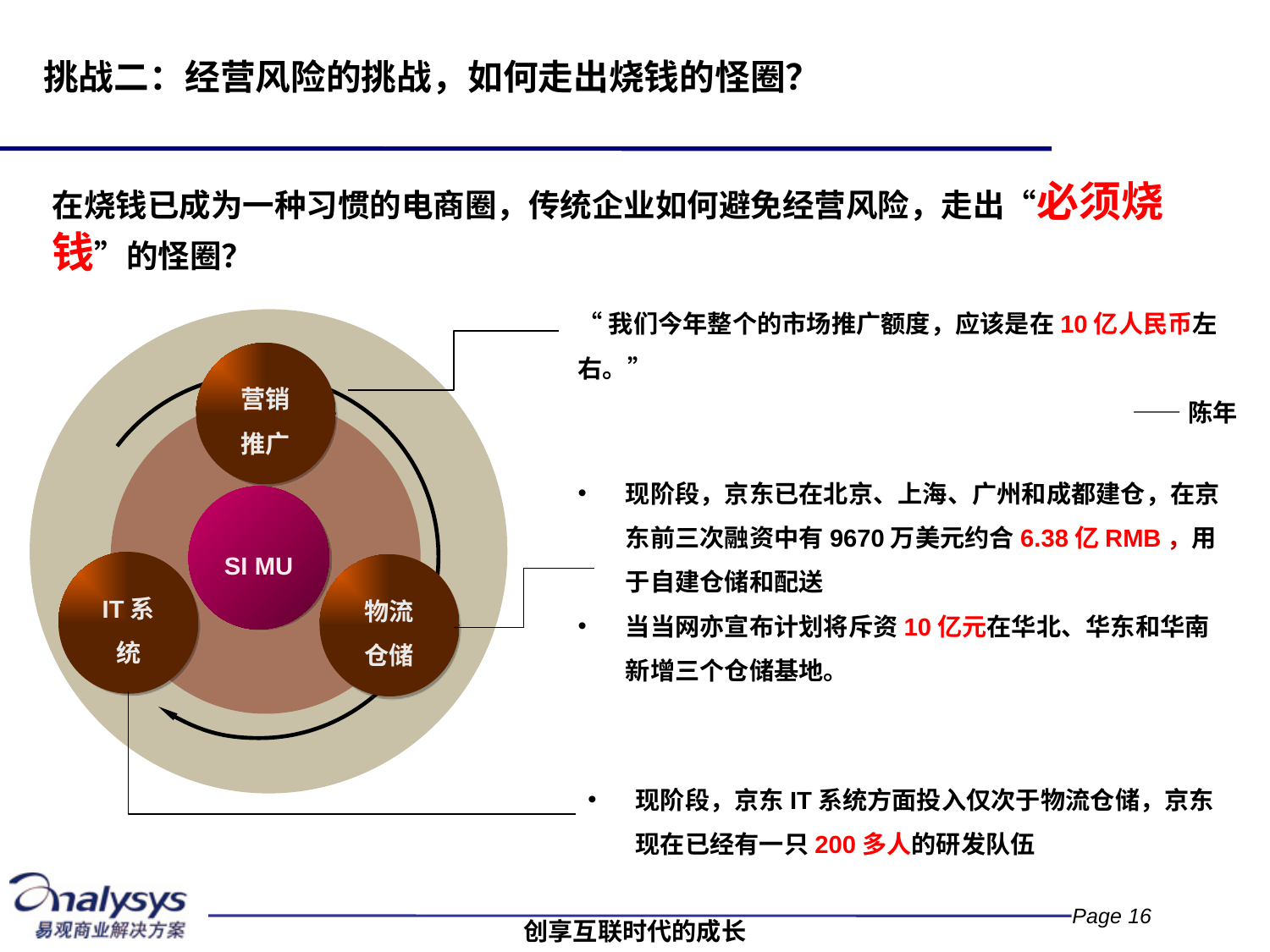

# 挑战二：经营风险的挑战，如何走出烧钱的怪圈？
在烧钱已成为一种习惯的电商圈，传统企业如何避免经营风险，走出“必须烧钱”的怪圈？
“我们今年整个的市场推广额度，应该是在10亿人民币左右。”
——陈年

营销推广

SI MU
IT系统
物流仓储
现阶段，京东已在北京、上海、广州和成都建仓，在京东前三次融资中有9670万美元约合6.38亿RMB，用于自建仓储和配送
当当网亦宣布计划将斥资10亿元在华北、华东和华南新增三个仓储基地。
现阶段，京东IT系统方面投入仅次于物流仓储，京东现在已经有一只200多人的研发队伍